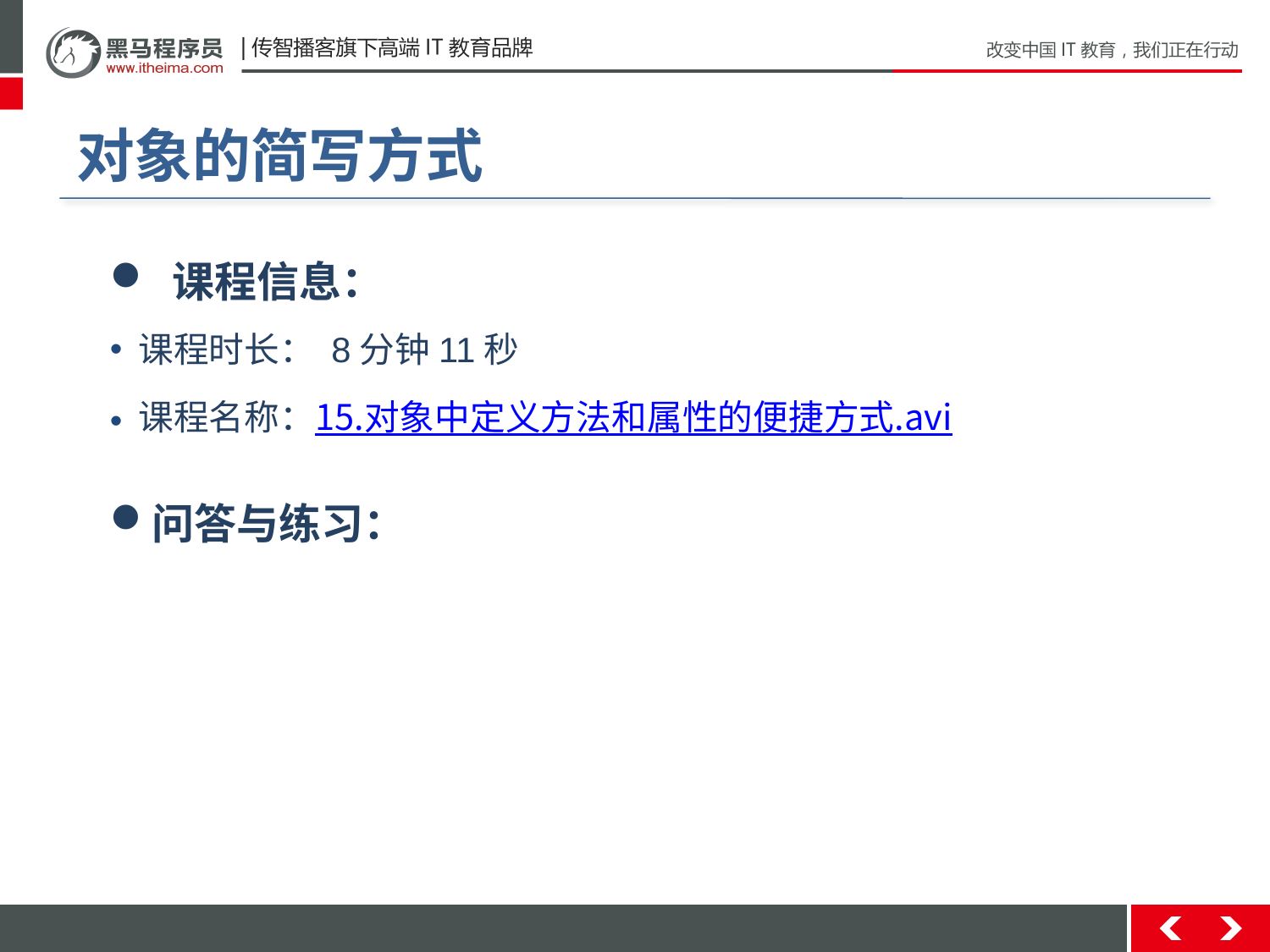

# 对象的简写方式
 课程信息：
 课程时长： 8分钟11秒
 课程名称：15.对象中定义方法和属性的便捷方式.avi
问答与练习：